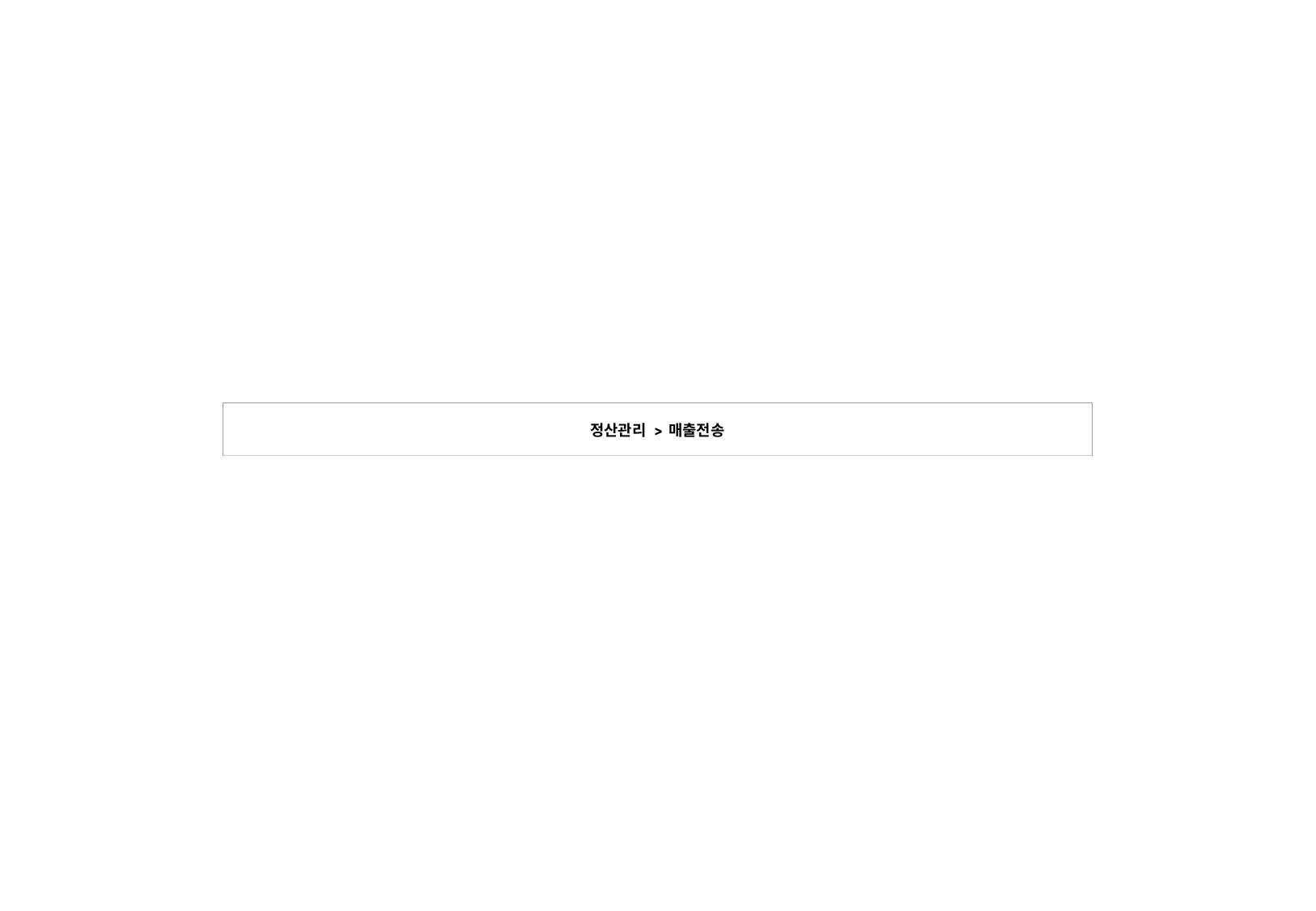

| 정산관리 > 매출전송 |
| --- |